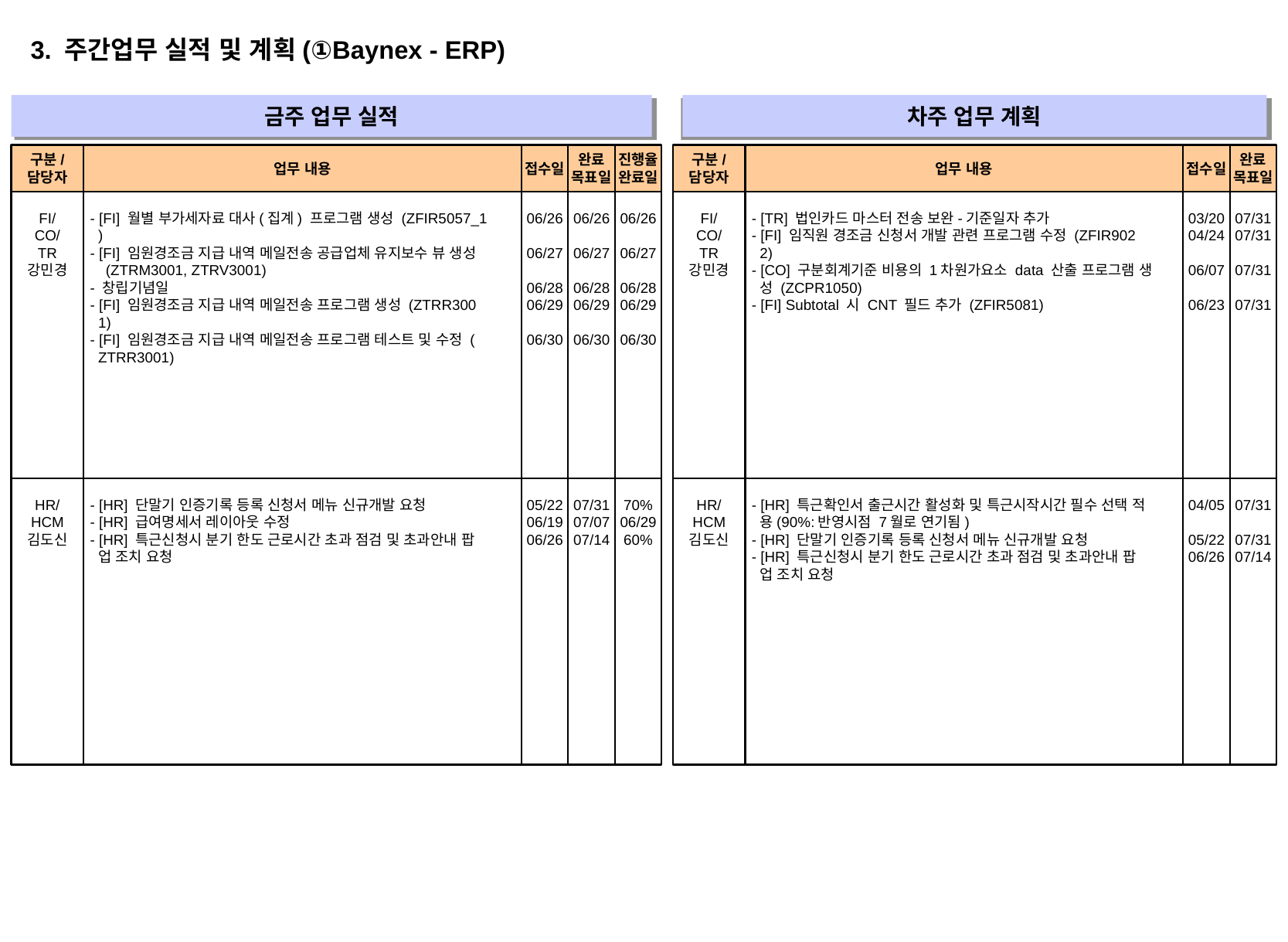

3. 주간업무 실적 및 계획(①Baynex - ERP)
금주 업무 실적
차주 업무 계획
" "
" "
구분/
담당자
업무 내용
접수일
완료
목표일
진행율
완료일
구분/
담당자
업무 내용
접수일
완료
목표일
FI/
CO/
TR
강민경

- [FI] 월별 부가세자료 대사(집계) 프로그램 생성 (ZFIR5057_1
  )
- [FI] 임원경조금 지급 내역 메일전송 공급업체 유지보수 뷰 생성
   (ZTRM3001, ZTRV3001)
- 창립기념일
- [FI] 임원경조금 지급 내역 메일전송 프로그램 생성 (ZTRR300
  1)
- [FI] 임원경조금 지급 내역 메일전송 프로그램 테스트 및 수정 (
  ZTRR3001)
06/26
06/27
06/28
06/29
06/30
06/26
06/27
06/28
06/29
06/30
06/26
06/27
06/28
06/29
06/30
FI/
CO/
TR
강민경

- [TR] 법인카드 마스터 전송 보완-기준일자 추가
- [FI] 임직원 경조금 신청서 개발 관련 프로그램 수정 (ZFIR902
  2)
- [CO] 구분회계기준 비용의 1차원가요소 data 산출 프로그램 생
  성 (ZCPR1050)
- [FI] Subtotal 시 CNT 필드 추가 (ZFIR5081)
03/20
04/24
06/07
06/23
07/31
07/31
07/31
07/31
HR/
HCM
김도신

- [HR] 단말기 인증기록 등록 신청서 메뉴 신규개발 요청
- [HR] 급여명세서 레이아웃 수정
- [HR] 특근신청시 분기 한도 근로시간 초과 점검 및 초과안내 팝
  업 조치 요청
05/22
06/19
06/26
07/31
07/07
07/14
70%
06/29
60%
HR/
HCM
김도신

- [HR] 특근확인서 출근시간 활성화 및 특근시작시간 필수 선택 적
  용(90%:반영시점 7월로 연기됨)
- [HR] 단말기 인증기록 등록 신청서 메뉴 신규개발 요청
- [HR] 특근신청시 분기 한도 근로시간 초과 점검 및 초과안내 팝
  업 조치 요청
04/05
05/22
06/26
07/31
07/31
07/14